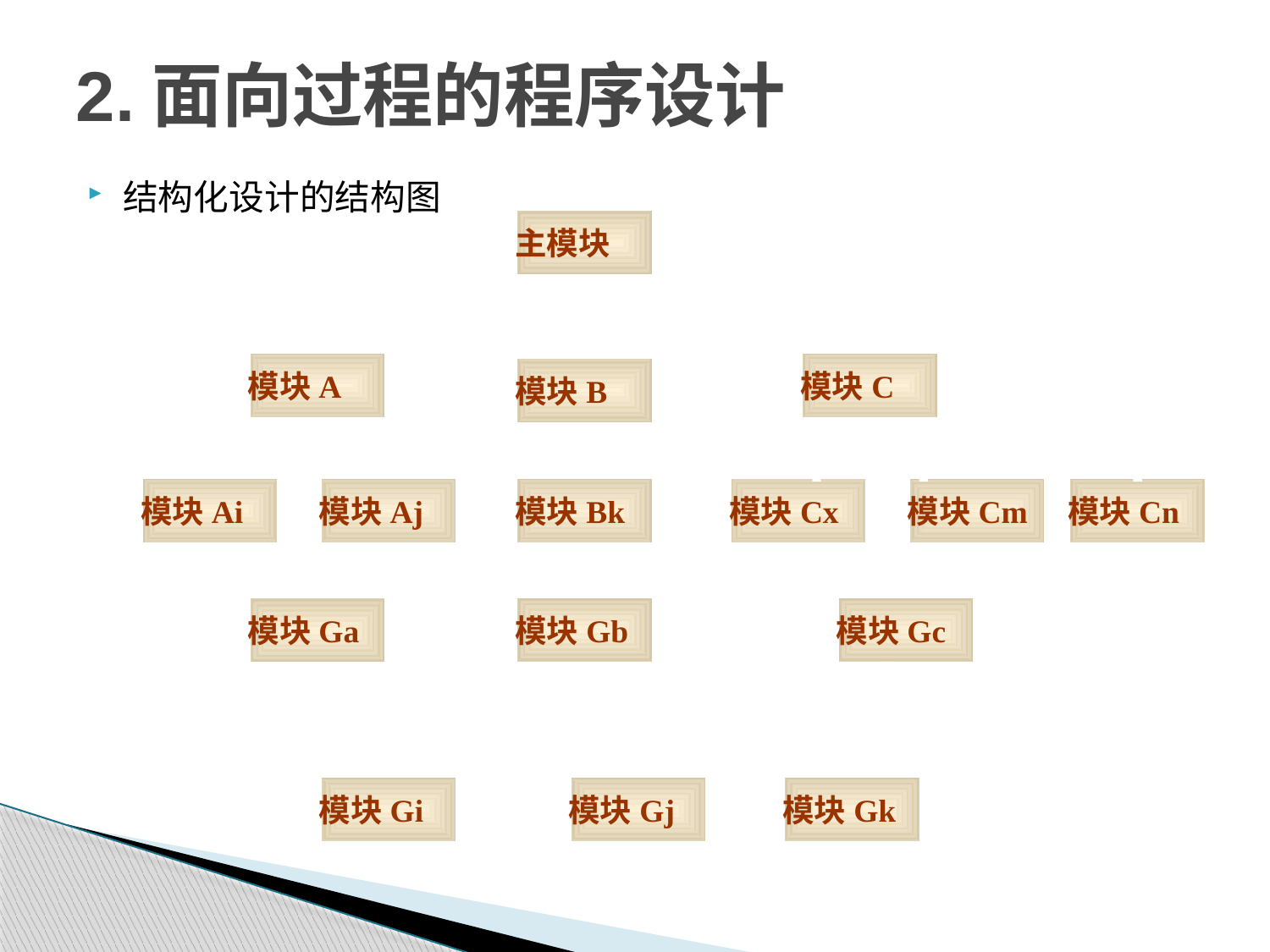

# 2.面向过程的程序设计
结构化设计的结构图

主模块

模块Ai
模块Aj
模块Bk
模块Cx
模块Cm
模块Cn
模块Gb
模块Gc
模块Ga

模块Gi
模块Gj
模块Gk
模块A
模块C
模块B